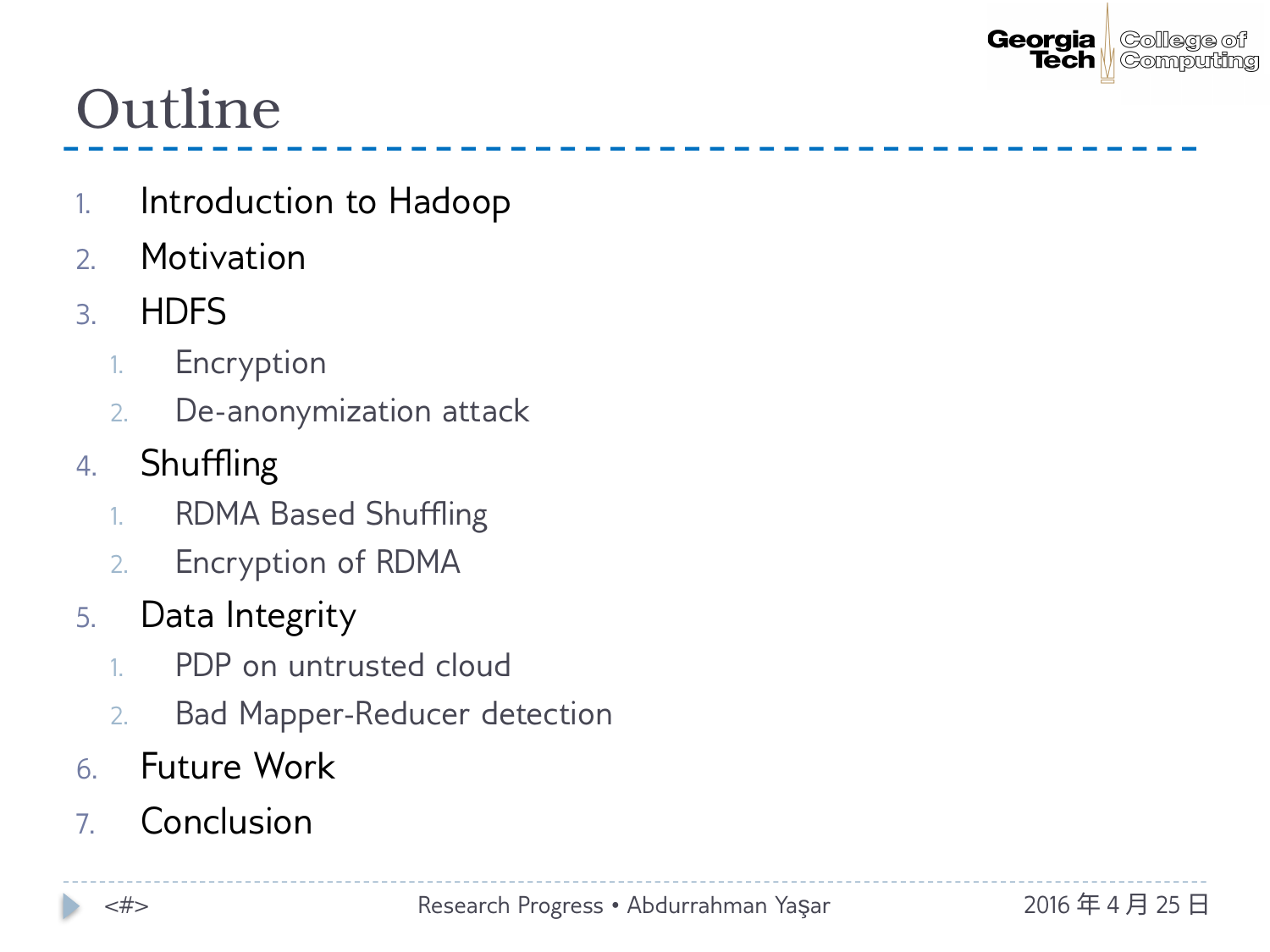

# Outline
Introduction to Hadoop
Motivation
HDFS
Encryption
De-anonymization attack
Shuffling
RDMA Based Shuffling
Encryption of RDMA
Data Integrity
PDP on untrusted cloud
Bad Mapper-Reducer detection
Future Work
Conclusion
 <#>
Research Progress • Abdurrahman Yaşar
2016年4月25日